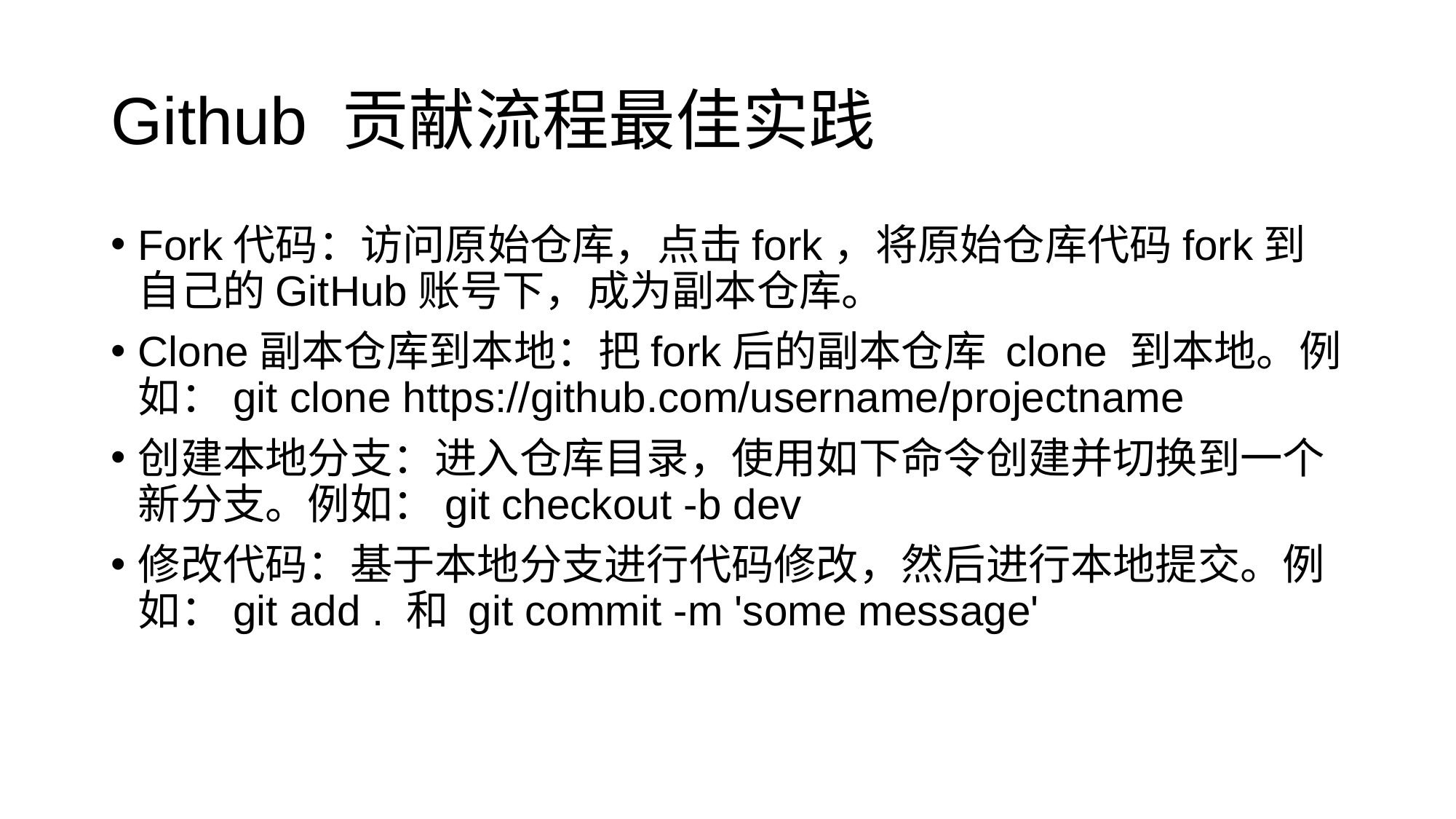

# Github 贡献流程最佳实践
Fork代码：访问原始仓库，点击fork，将原始仓库代码fork到自己的GitHub账号下，成为副本仓库。
Clone副本仓库到本地：把fork后的副本仓库 clone 到本地。例如：git clone https://github.com/username/projectname
创建本地分支：进入仓库目录，使用如下命令创建并切换到一个新分支。例如：git checkout -b dev
修改代码：基于本地分支进行代码修改，然后进行本地提交。例如：git add . 和 git commit -m 'some message'